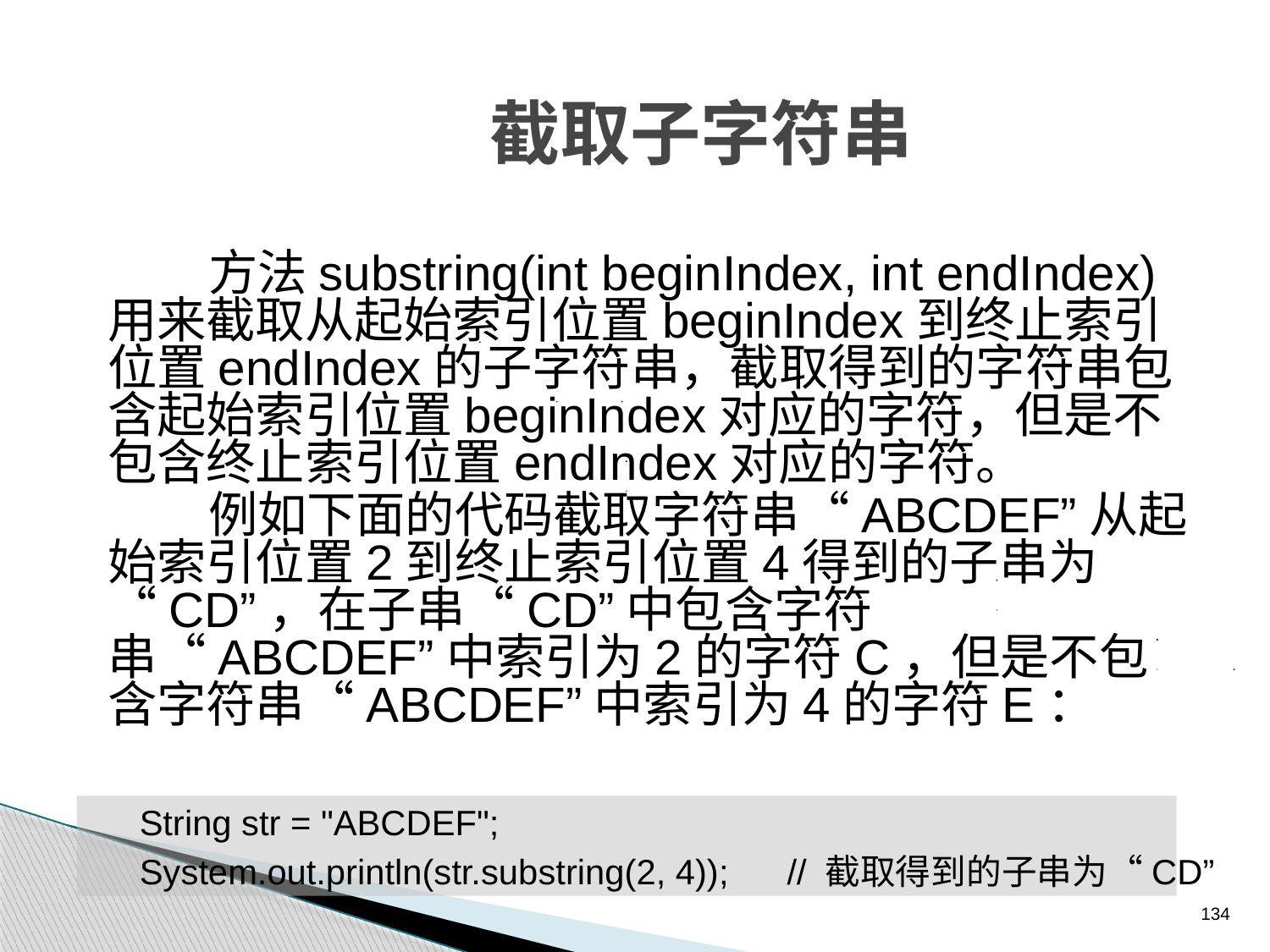

# 截取子字符串

方法substring(int beginIndex, int endIndex)用来截取从起始索引位置beginIndex到终止索引位置endIndex的子字符串，截取得到的字符串包含起始索引位置beginIndex对应的字符，但是不包含终止索引位置endIndex对应的字符。
例如下面的代码截取字符串“ABCDEF”从起始索引位置2到终止索引位置4得到的子串为“CD”，在子串“CD”中包含字符串“ABCDEF”中索引为2的字符C，但是不包含字符串“ABCDEF”中索引为4的字符E：

String str = "ABCDEF";
System.out.println(str.substring(2, 4));      // 截取得到的子串为“CD”
134